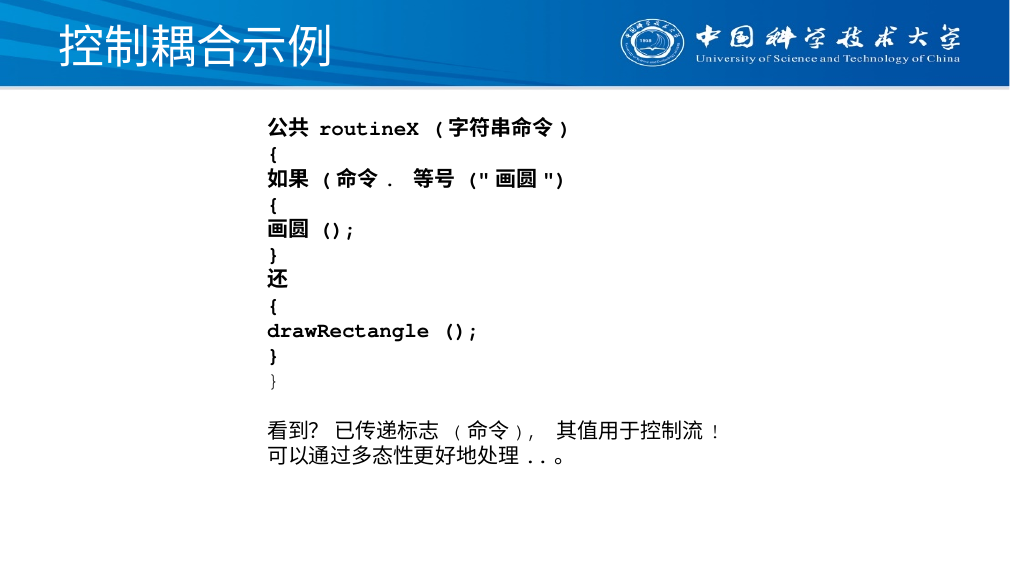

# 控制耦合示例
公共 routineX (字符串命令)
{
如果 (命令. 等号 ("画圆")
{
画圆 ();
}
还
{
drawRectangle ();
}
}

看到？ 已传递标志 (命令), 其值用于控制流!
可以通过多态性更好地处理..。